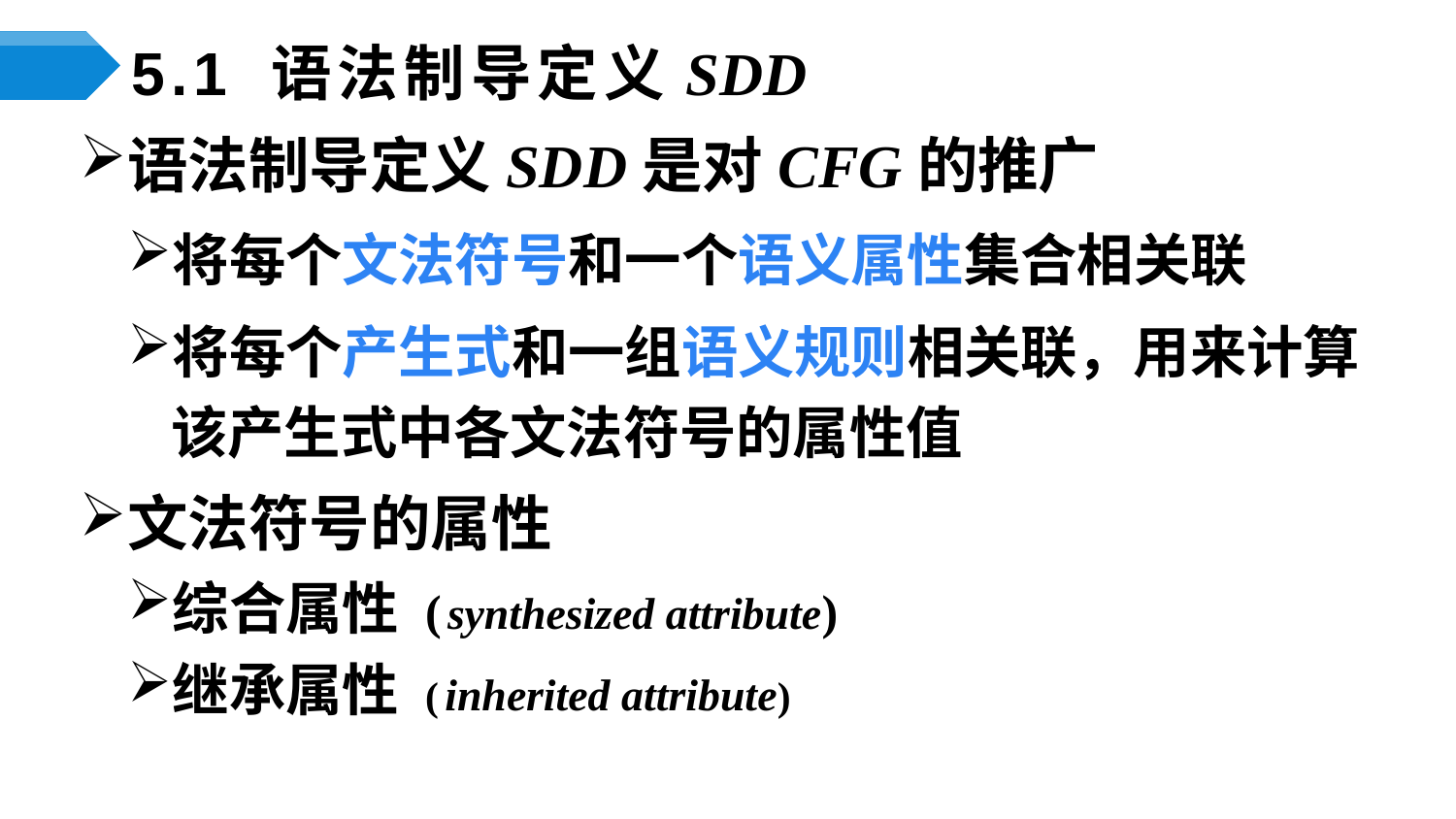

# 5.1 语法制导定义SDD
语法制导定义SDD是对CFG的推广
将每个文法符号和一个语义属性集合相关联
将每个产生式和一组语义规则相关联，用来计算该产生式中各文法符号的属性值
文法符号的属性
综合属性 (synthesized attribute)
继承属性 (inherited attribute)